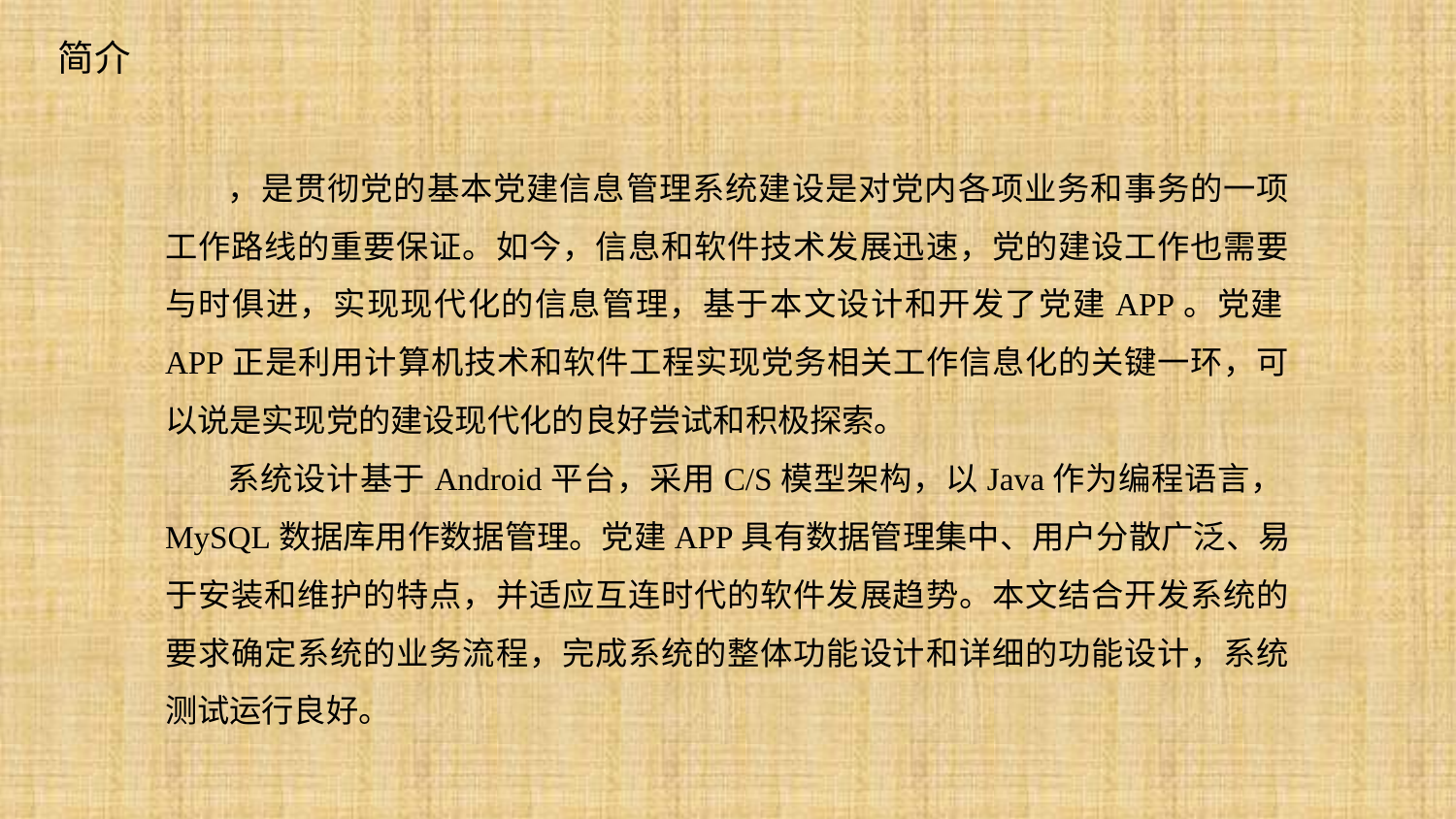

简介
，是贯彻党的基本党建信息管理系统建设是对党内各项业务和事务的一项工作路线的重要保证。如今，信息和软件技术发展迅速，党的建设工作也需要与时俱进，实现现代化的信息管理，基于本文设计和开发了党建APP。党建APP正是利用计算机技术和软件工程实现党务相关工作信息化的关键一环，可以说是实现党的建设现代化的良好尝试和积极探索。
系统设计基于Android平台，采用C/S模型架构，以Java作为编程语言，MySQL数据库用作数据管理。党建APP具有数据管理集中、用户分散广泛、易于安装和维护的特点，并适应互连时代的软件发展趋势。本文结合开发系统的要求确定系统的业务流程，完成系统的整体功能设计和详细的功能设计，系统测试运行良好。